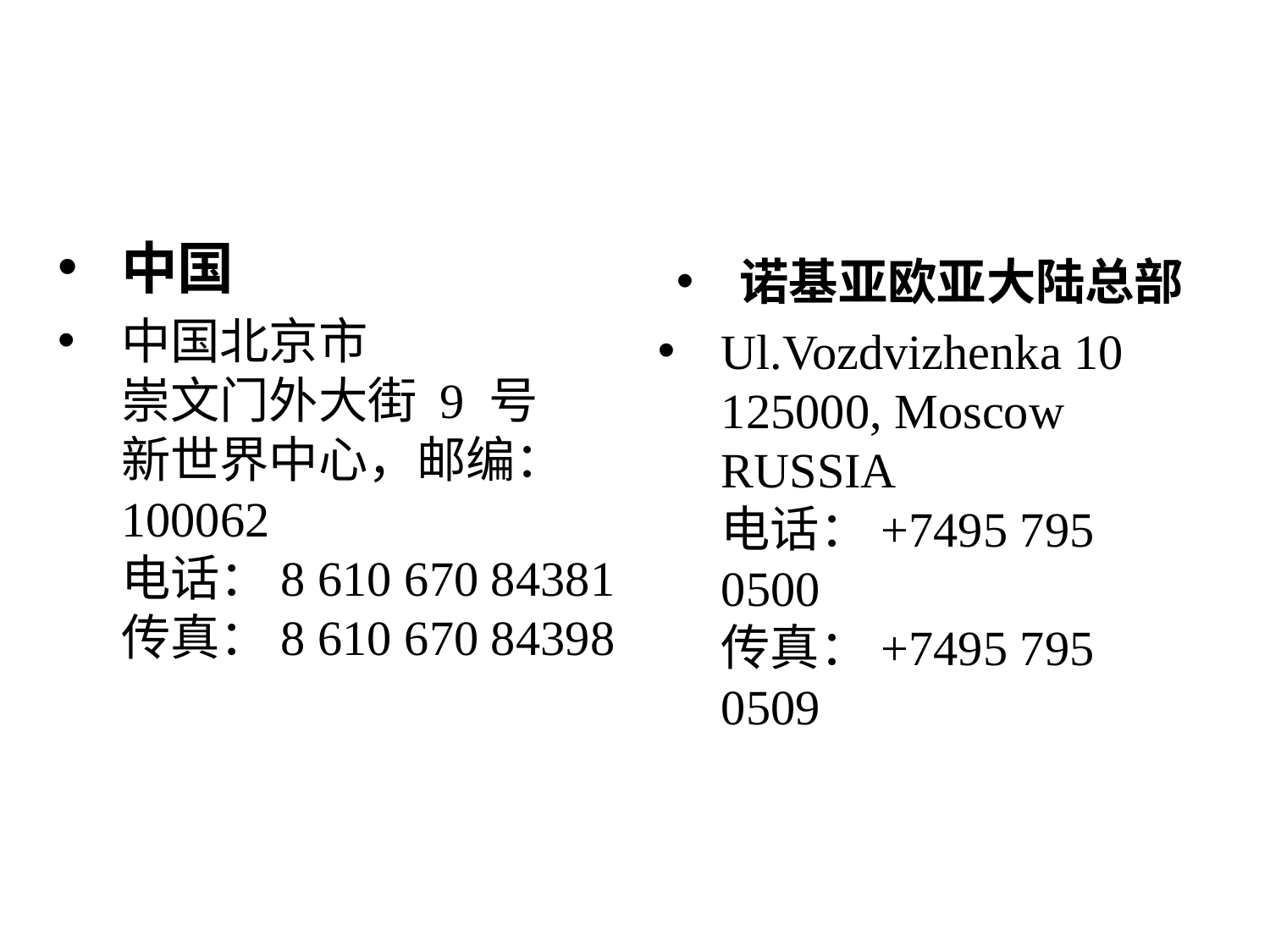

#
中国
中国北京市
崇文门外大街 9 号
新世界中心，邮编：
100062
电话：8 610 670 84381
传真：8 610 670 84398

诺基亚欧亚大陆总部
Ul.Vozdvizhenka 10
125000, Moscow
RUSSIA
电话：+7495 795 0500
传真：+7495 795 0509